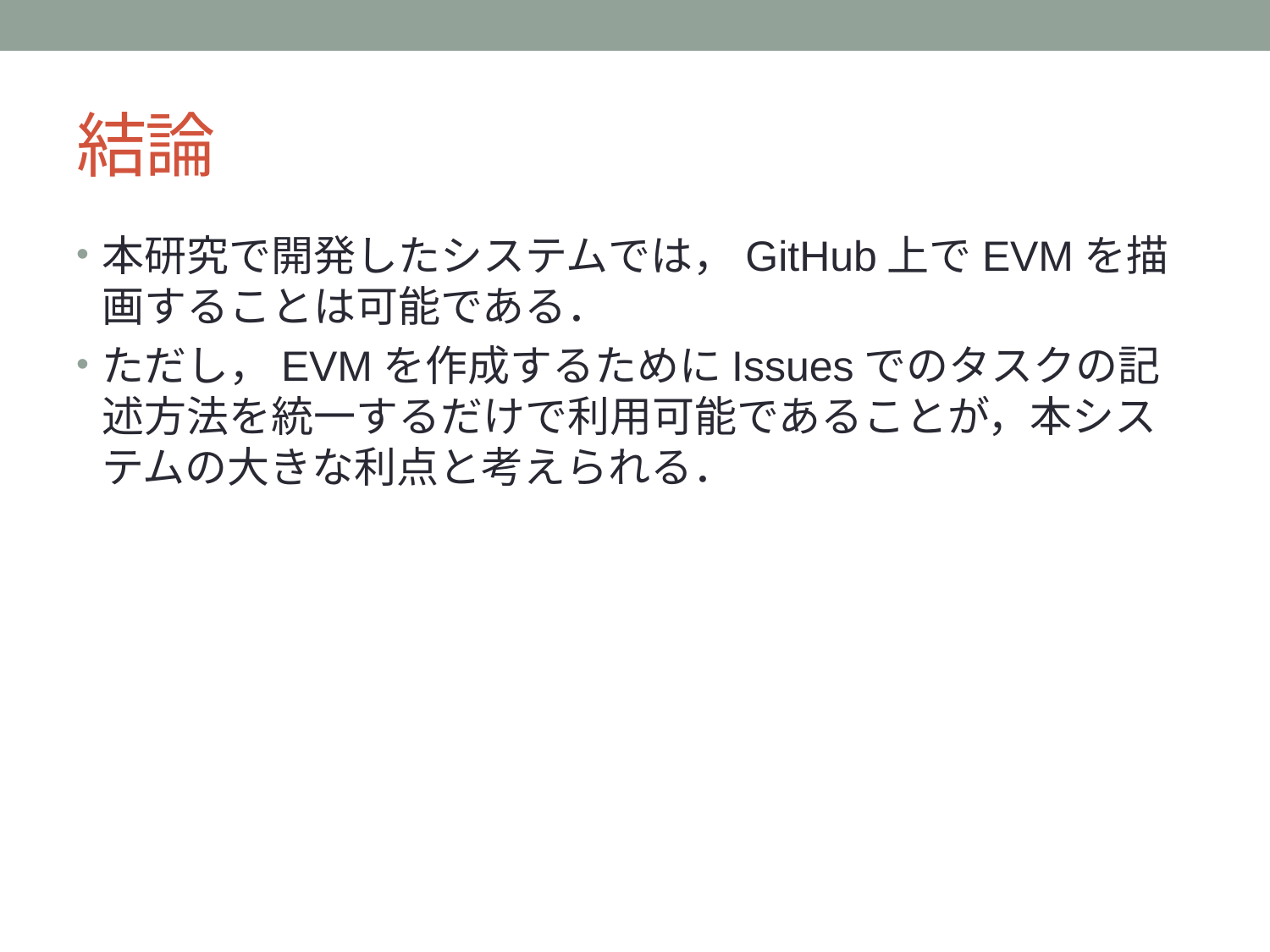

# 結論
本研究で開発したシステムでは，GitHub上でEVMを描画することは可能である．
ただし，EVMを作成するためにIssuesでのタスクの記述方法を統一するだけで利用可能であることが，本システムの大きな利点と考えられる．